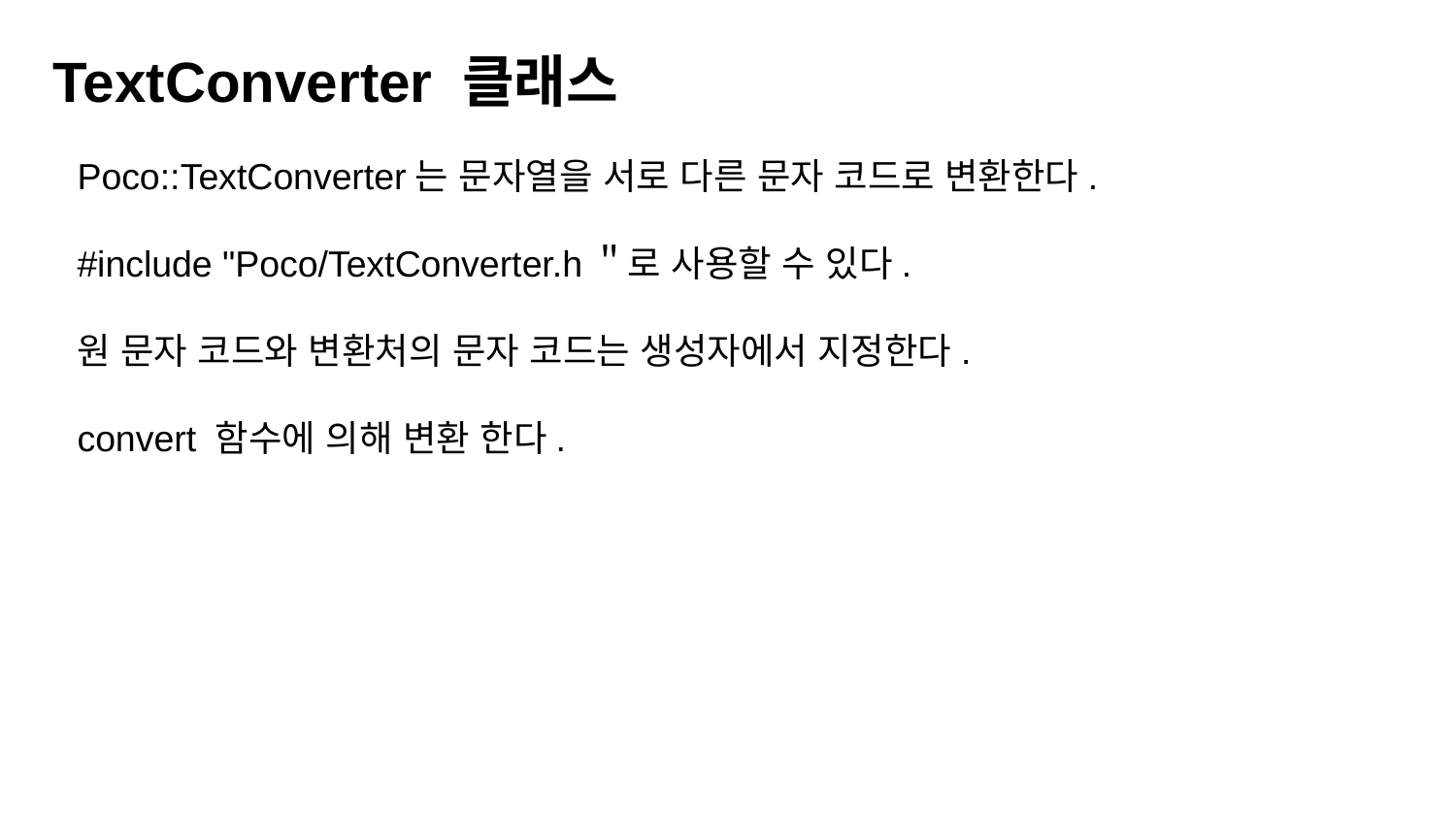

TextConverter 클래스
Poco::TextConverter는 문자열을 서로 다른 문자 코드로 변환한다.
#include "Poco/TextConverter.h＂로 사용할 수 있다.
원 문자 코드와 변환처의 문자 코드는 생성자에서 지정한다.
convert 함수에 의해 변환 한다.